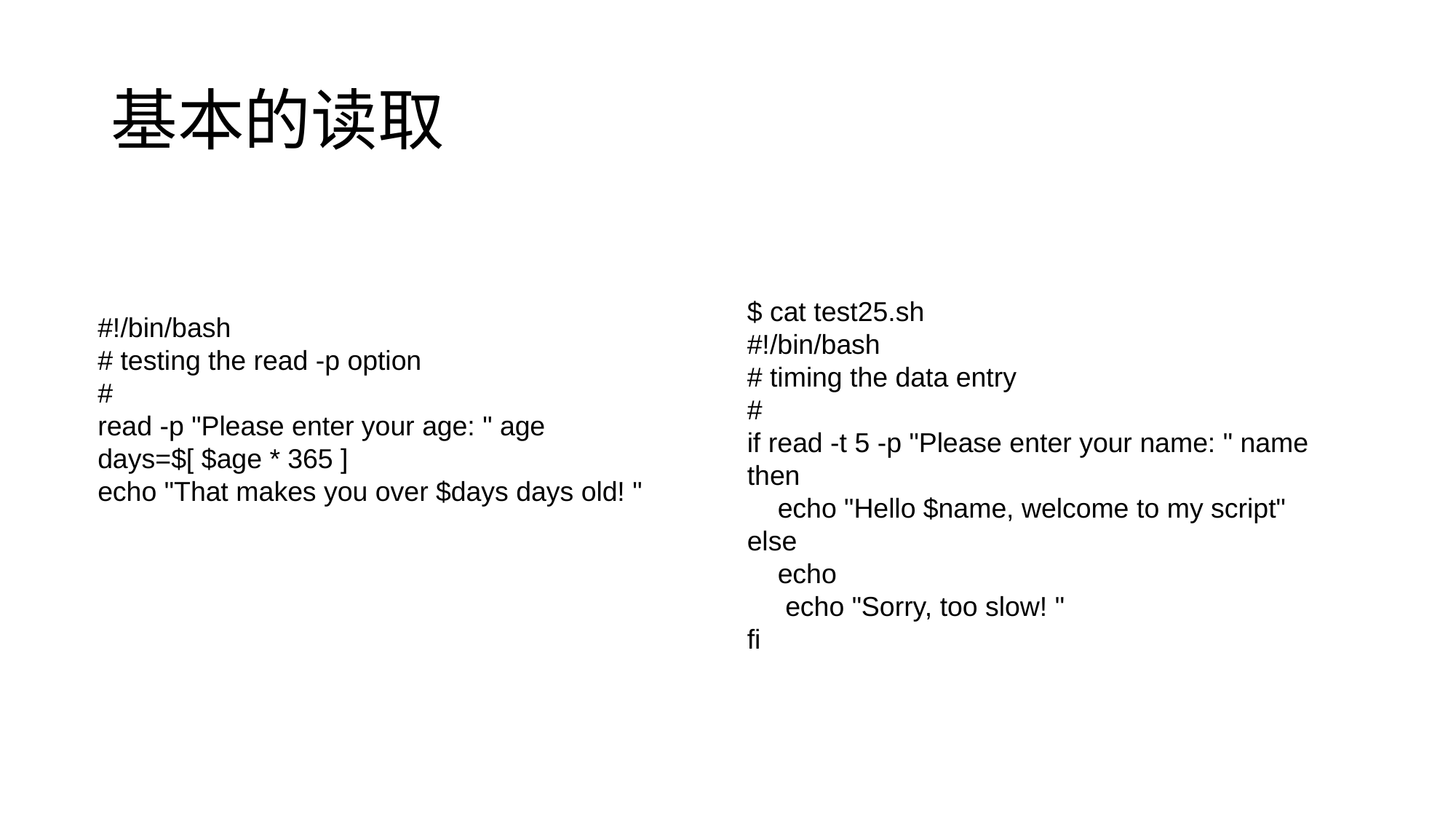

# 基本的读取
$ cat test25.sh
#!/bin/bash
# timing the data entry
#
if read -t 5 -p "Please enter your name: " name
then
    echo "Hello $name, welcome to my script"
else
    echo
     echo "Sorry, too slow! "
fi
#!/bin/bash
# testing the read -p option
#
read -p "Please enter your age: " age
days=$[ $age * 365 ]
echo "That makes you over $days days old! "